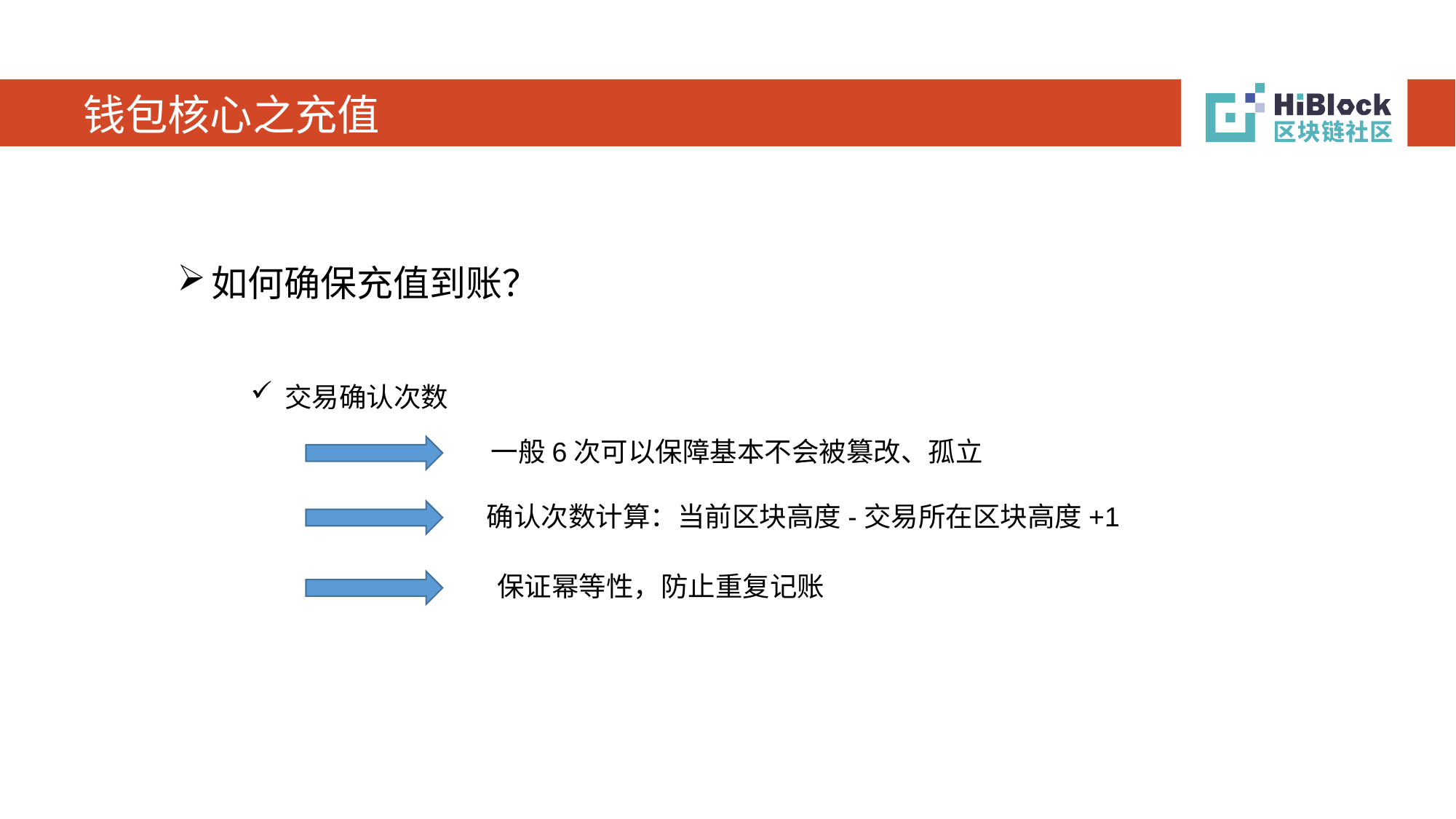

# 钱包核心之充值
如何确保充值到账？

交易确认次数
一般6次可以保障基本不会被篡改、孤立

确认次数计算：当前区块高度-交易所在区块高度+1

保证幂等性，防止重复记账